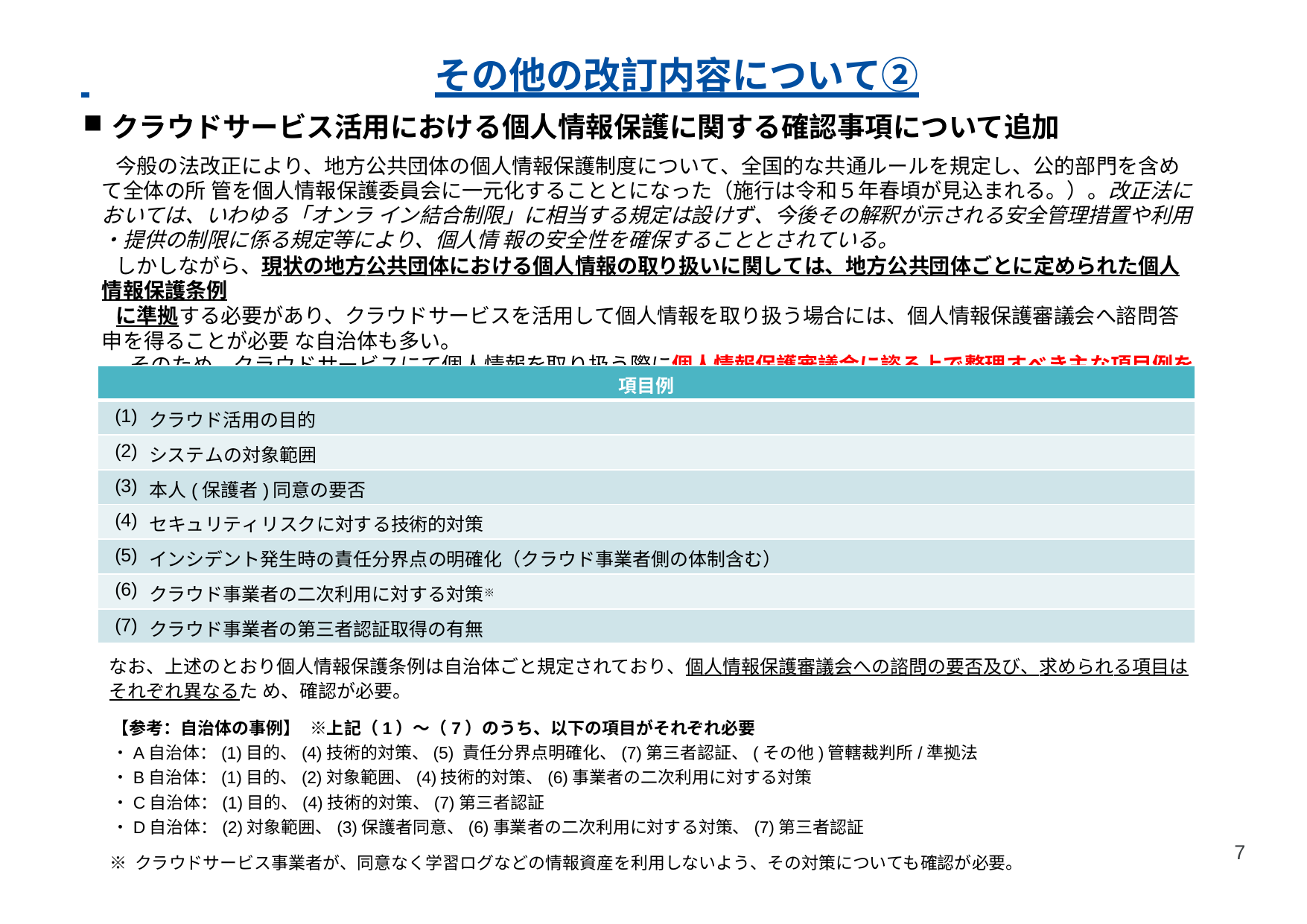

# その他の改訂内容について②
クラウドサービス活用における個人情報保護に関する確認事項について追加
今般の法改正により、地方公共団体の個人情報保護制度について、全国的な共通ルールを規定し、公的部門を含めて全体の所 管を個人情報保護委員会に一元化することとになった（施行は令和５年春頃が見込まれる。）。改正法においては、いわゆる「オンラ イン結合制限」に相当する規定は設けず、今後その解釈が示される安全管理措置や利用・提供の制限に係る規定等により、個人情 報の安全性を確保することとされている。
しかしながら、現状の地方公共団体における個人情報の取り扱いに関しては、地方公共団体ごとに定められた個人情報保護条例
に準拠する必要があり、クラウドサービスを活用して個人情報を取り扱う場合には、個人情報保護審議会へ諮問答申を得ることが必要 な自治体も多い。
そのため、クラウドサービスにて個人情報を取り扱う際に個人情報保護審議会に諮る上で整理すべき主な項目例を整理。
| 項目例 |  |
| --- | --- |
| (1) | クラウド活用の目的 |
| (2) | システムの対象範囲 |
| (3) | 本人(保護者)同意の要否 |
| (4) | セキュリティリスクに対する技術的対策 |
| (5) | インシデント発生時の責任分界点の明確化（クラウド事業者側の体制含む） |
| (6) | クラウド事業者の二次利用に対する対策※ |
| (7) | クラウド事業者の第三者認証取得の有無 |
なお、上述のとおり個人情報保護条例は自治体ごと規定されており、個人情報保護審議会への諮問の要否及び、求められる項目はそれぞれ異なるた め、確認が必要。
【参考：自治体の事例】 ※上記（1）～（7）のうち、以下の項目がそれぞれ必要
・A自治体：(1)目的、(4)技術的対策、(5) 責任分界点明確化、(7)第三者認証、(その他)管轄裁判所/準拠法
・B自治体：(1)目的、(2)対象範囲、(4)技術的対策、(6)事業者の二次利用に対する対策
・C自治体：(1)目的、(4)技術的対策、(7)第三者認証
・D自治体：(2)対象範囲、(3)保護者同意、(6)事業者の二次利用に対する対策、(7)第三者認証
※ クラウドサービス事業者が、同意なく学習ログなどの情報資産を利用しないよう、その対策についても確認が必要。
7